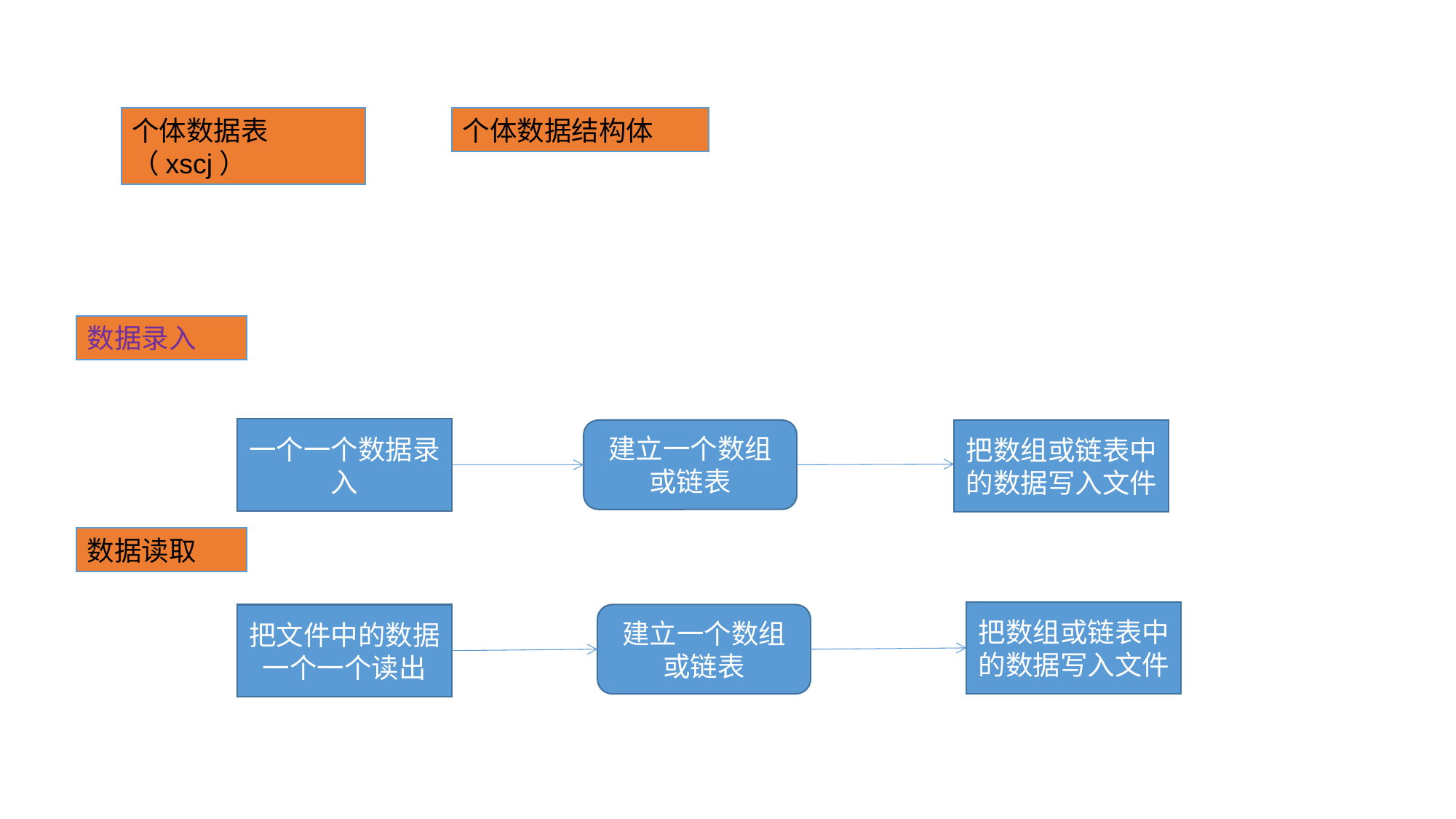

个体数据表（xscj）
个体数据结构体
数据录入
一个一个数据录入
建立一个数组或链表
把数组或链表中的数据写入文件
数据读取
把数组或链表中的数据写入文件
把文件中的数据一个一个读出
建立一个数组或链表